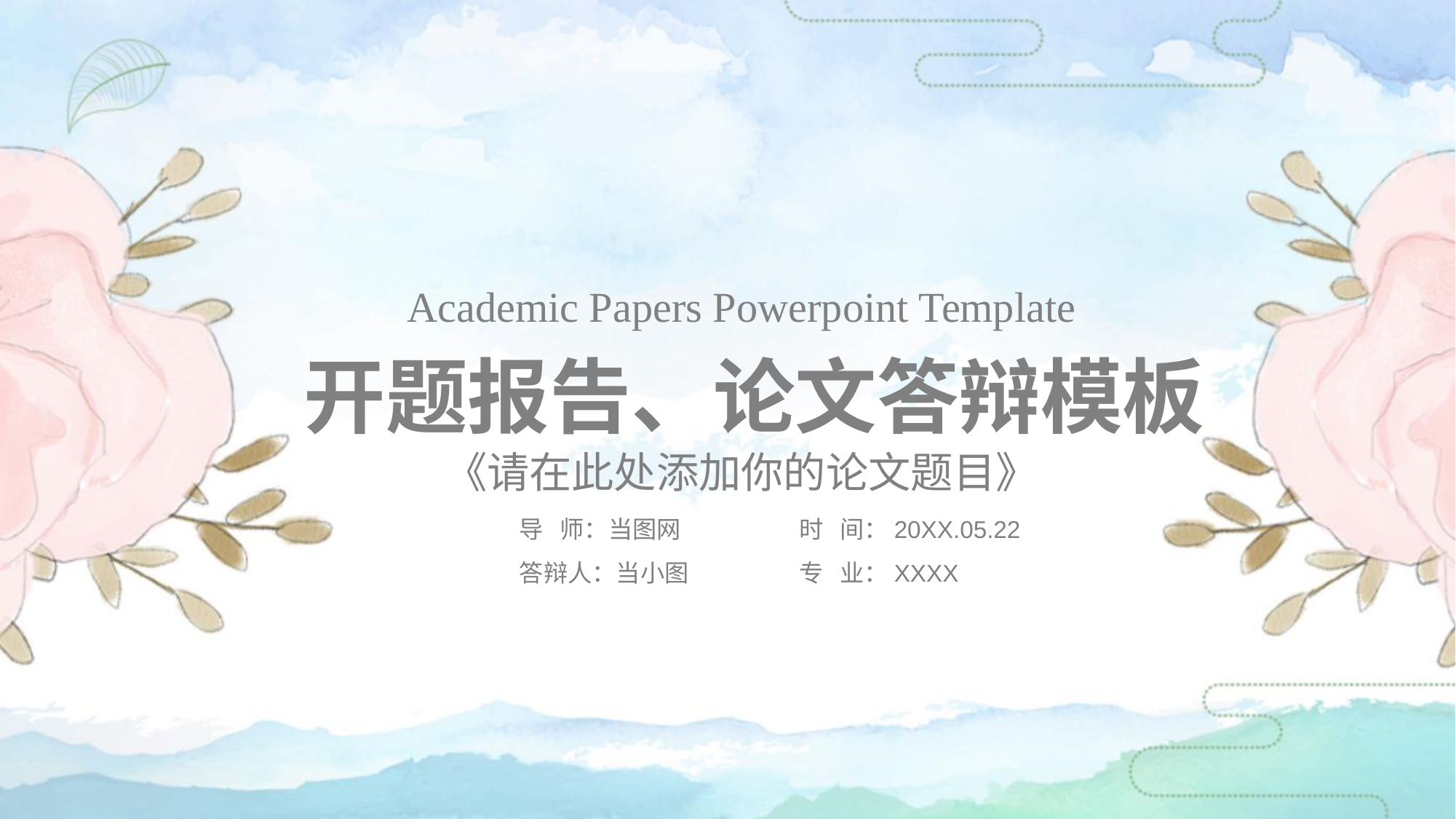

Academic Papers Powerpoint Template
  开题报告、论文答辩模板
《请在此处添加你的论文题目》
导   师：当图网
答辩人：当小图
时   间：20XX.05.22
专   业：XXXX